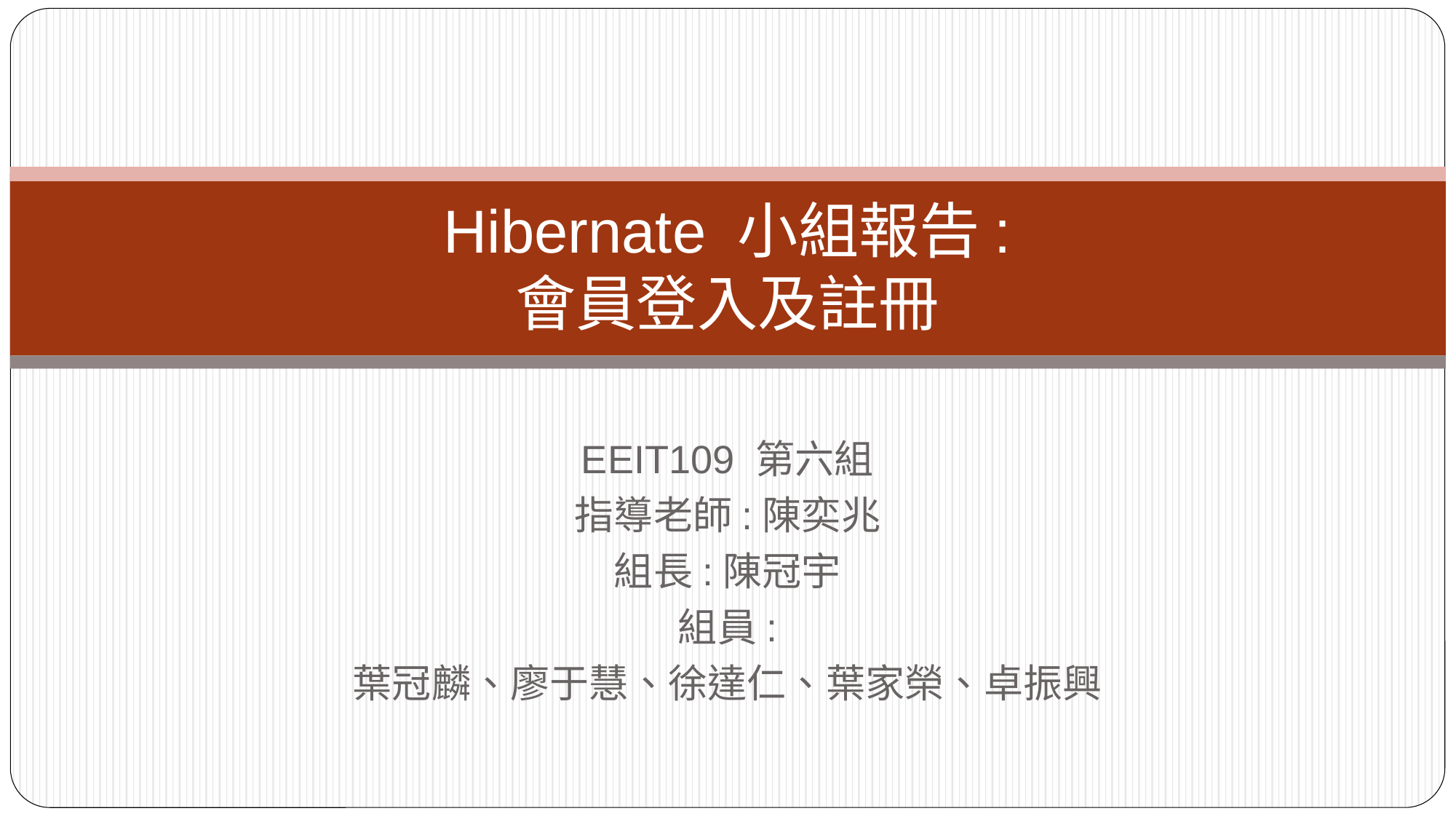

# Hibernate 小組報告: 會員登入及註冊
EEIT109 第六組
指導老師:陳奕兆
組長:陳冠宇
組員:
葉冠麟、廖于慧、徐達仁、葉家榮、卓振興